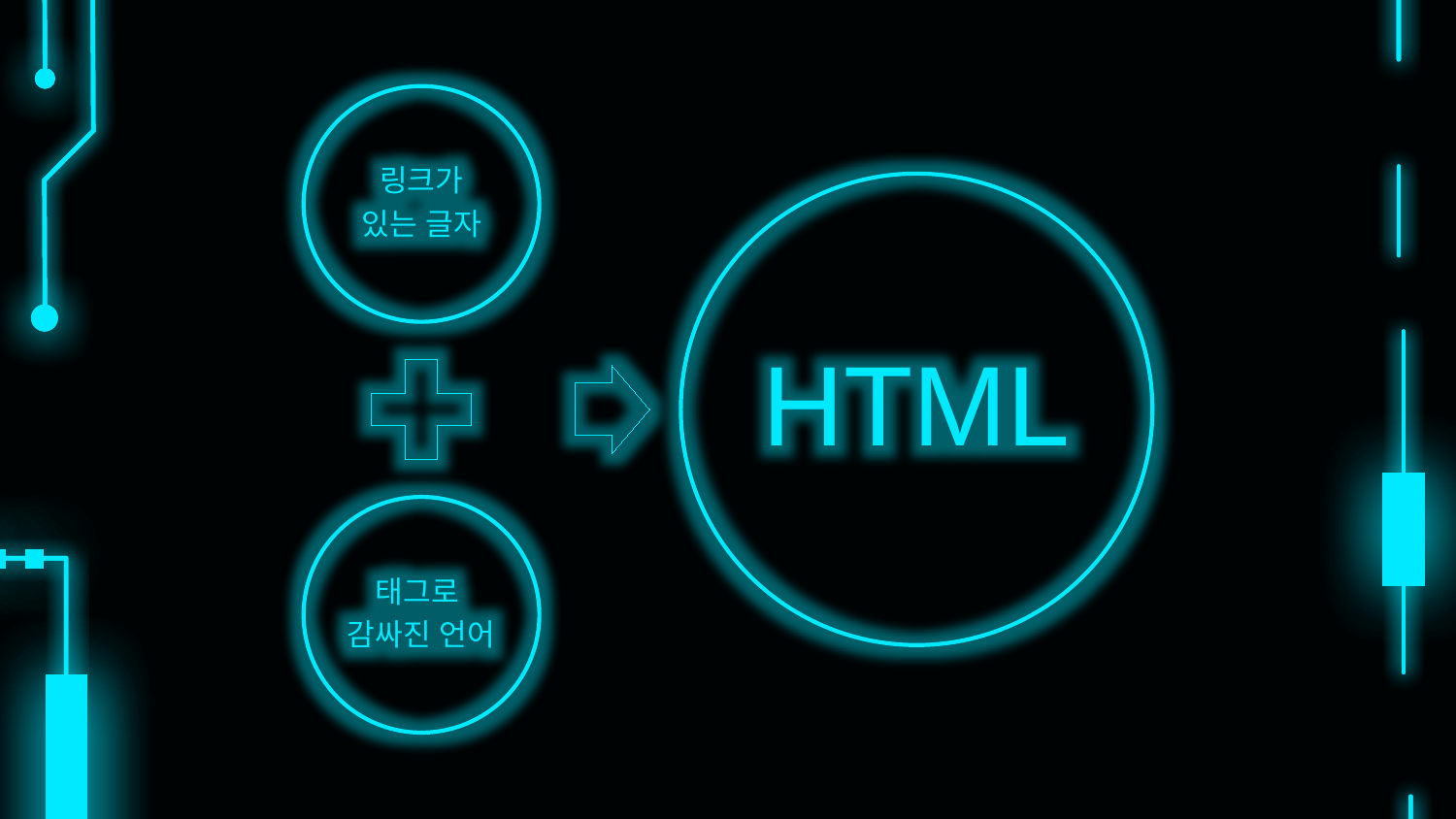

링크가
있는 글자

태그로
감싸진 언어

HTML